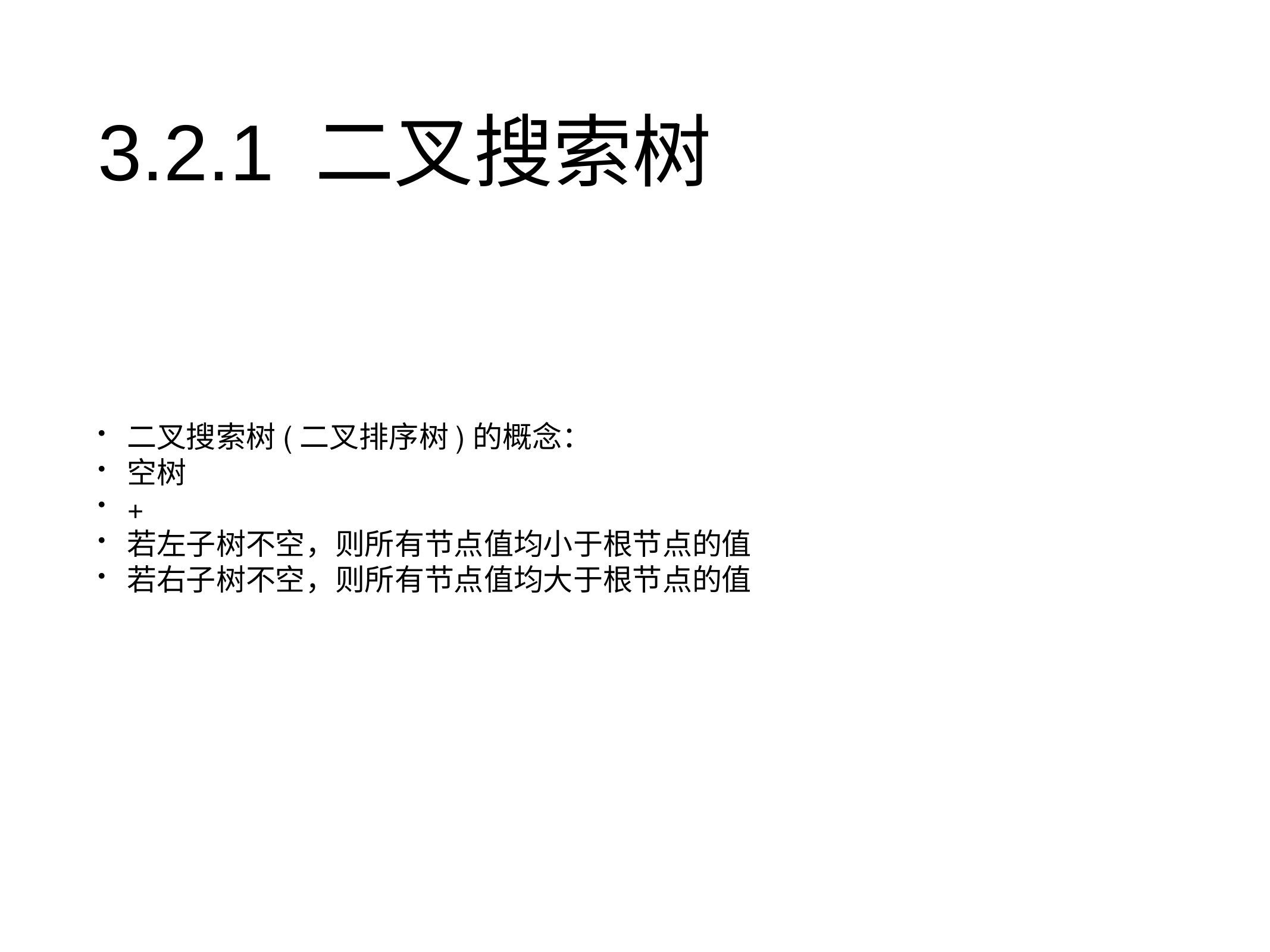

# 3.2.1 二叉搜索树
二叉搜索树(二叉排序树)的概念：
空树
+
若左子树不空，则所有节点值均小于根节点的值
若右子树不空，则所有节点值均大于根节点的值